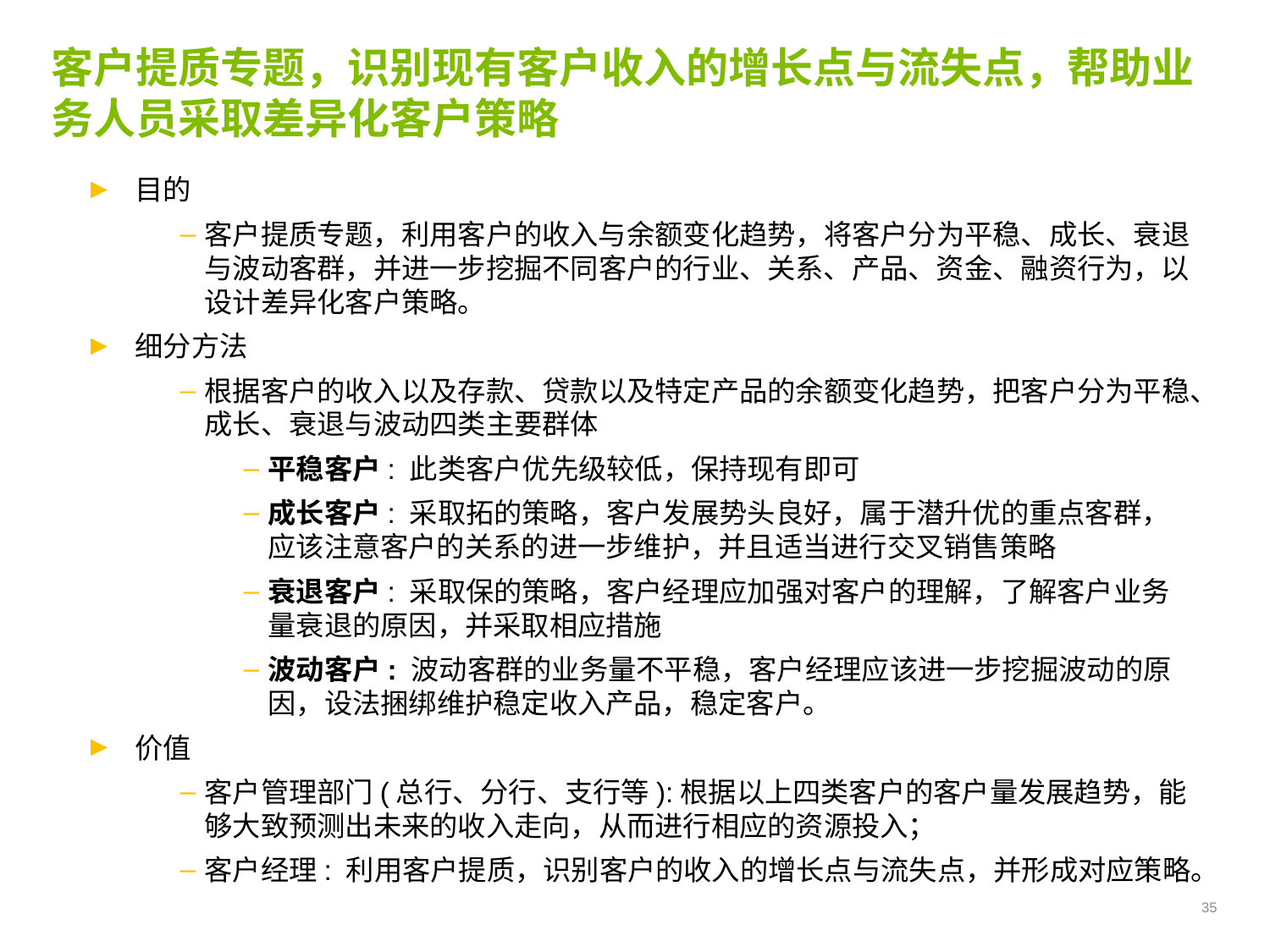

# 客户提质专题，识别现有客户收入的增长点与流失点，帮助业务人员采取差异化客户策略
目的
客户提质专题，利用客户的收入与余额变化趋势，将客户分为平稳、成长、衰退与波动客群，并进一步挖掘不同客户的行业、关系、产品、资金、融资行为，以设计差异化客户策略。
细分方法
根据客户的收入以及存款、贷款以及特定产品的余额变化趋势，把客户分为平稳、成长、衰退与波动四类主要群体
平稳客户: 此类客户优先级较低，保持现有即可
成长客户: 采取拓的策略，客户发展势头良好，属于潜升优的重点客群，应该注意客户的关系的进一步维护，并且适当进行交叉销售策略
衰退客户: 采取保的策略，客户经理应加强对客户的理解，了解客户业务量衰退的原因，并采取相应措施
波动客户: 波动客群的业务量不平稳，客户经理应该进一步挖掘波动的原因，设法捆绑维护稳定收入产品，稳定客户。
价值
客户管理部门(总行、分行、支行等):根据以上四类客户的客户量发展趋势，能够大致预测出未来的收入走向，从而进行相应的资源投入；
客户经理: 利用客户提质，识别客户的收入的增长点与流失点，并形成对应策略。
35